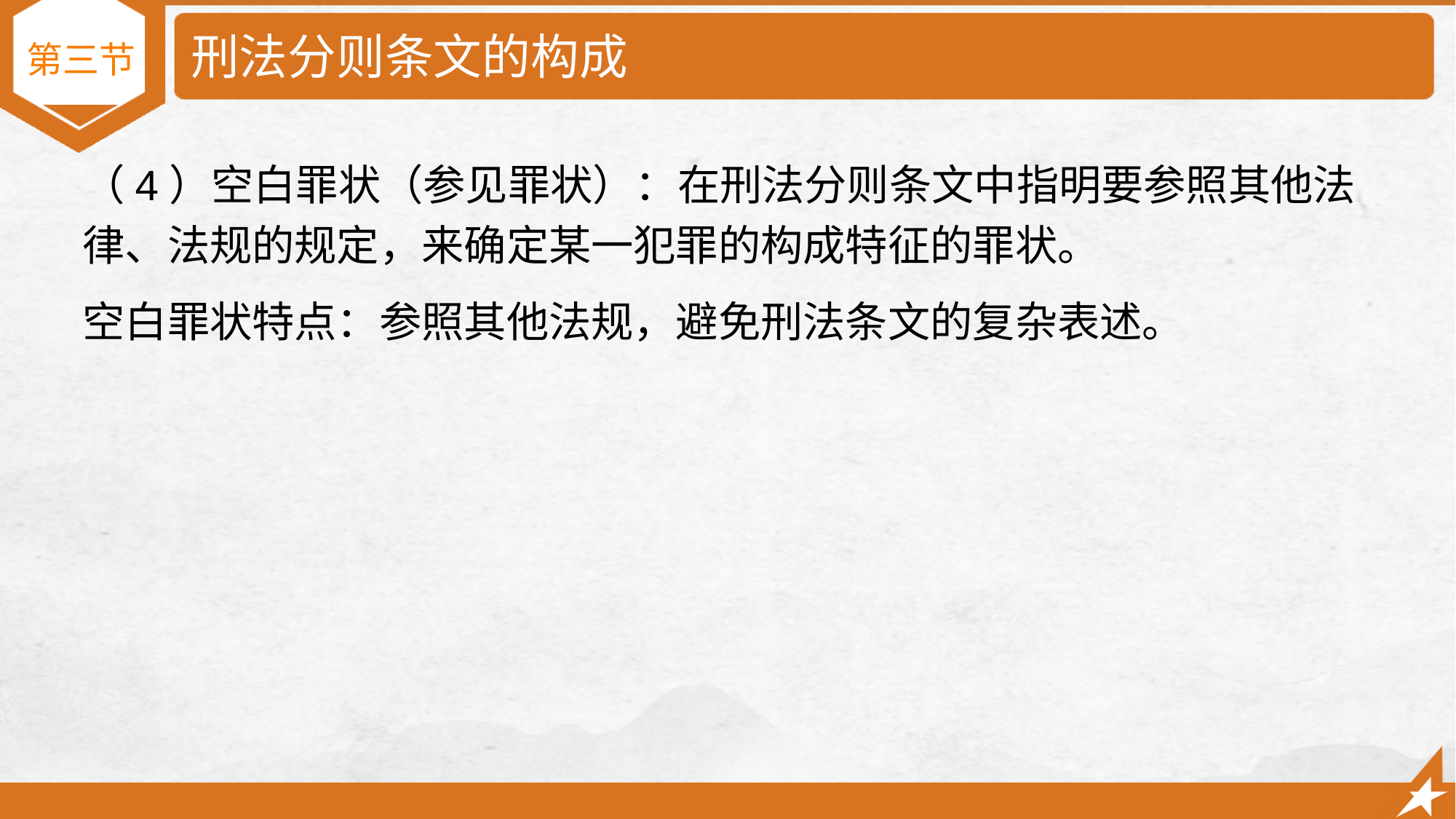

# 刑法分则条文的构成
第三节
（4）空白罪状（参见罪状）：在刑法分则条文中指明要参照其他法律、法规的规定，来确定某一犯罪的构成特征的罪状。
空白罪状特点：参照其他法规，避免刑法条文的复杂表述。